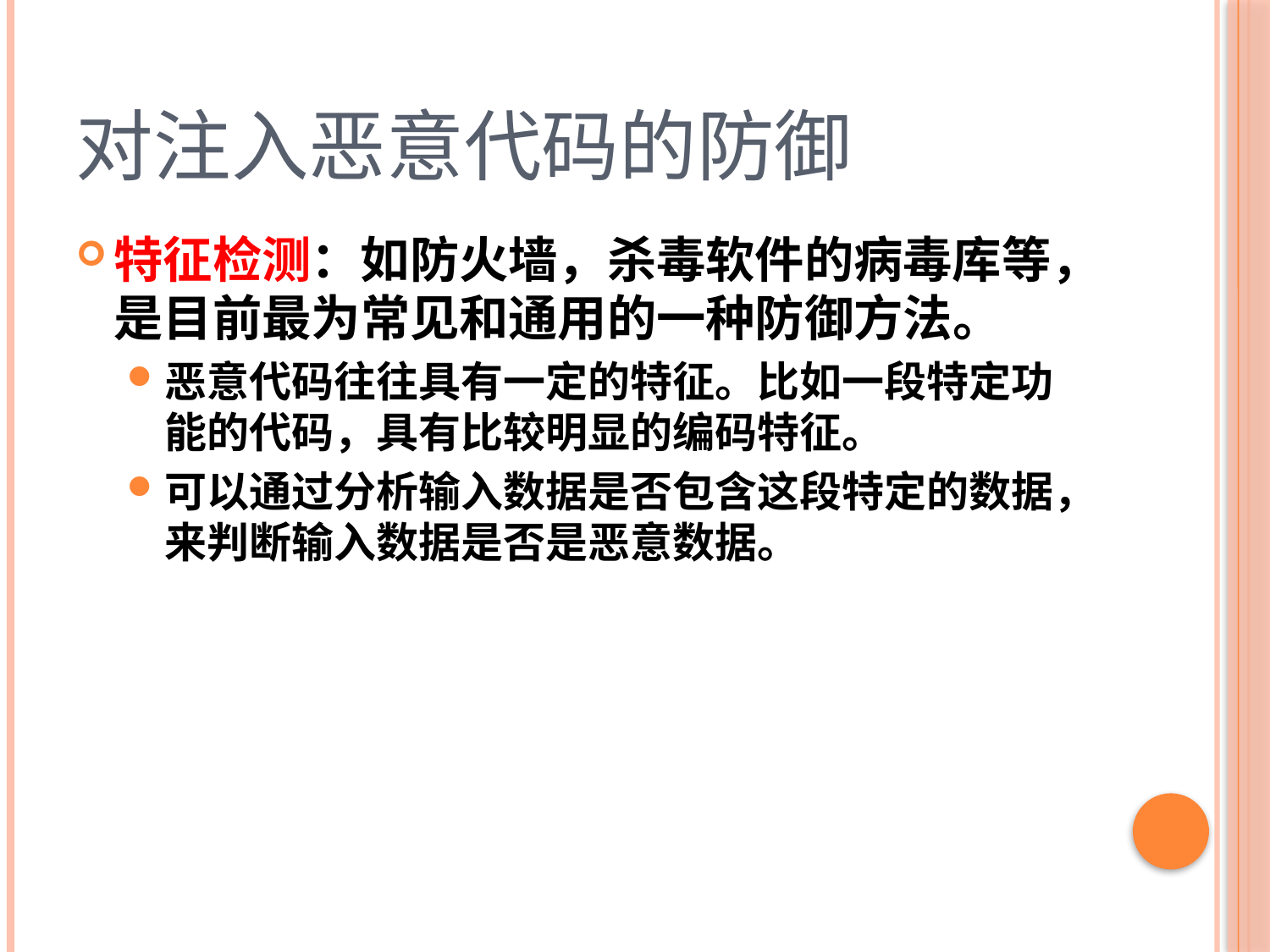

# 对注入恶意代码的防御
特征检测：如防火墙，杀毒软件的病毒库等，是目前最为常见和通用的一种防御方法。
恶意代码往往具有一定的特征。比如一段特定功能的代码，具有比较明显的编码特征。
可以通过分析输入数据是否包含这段特定的数据，来判断输入数据是否是恶意数据。